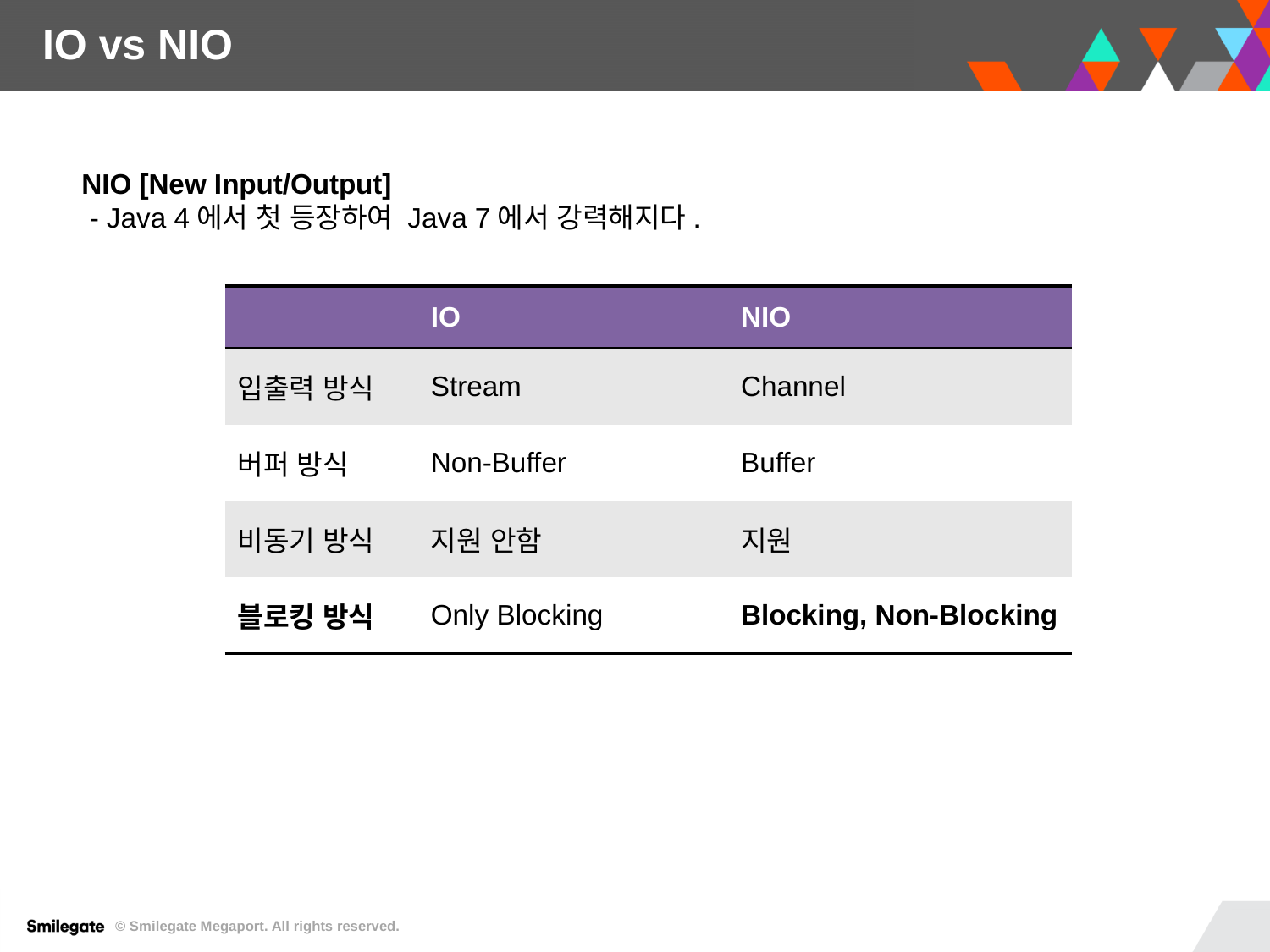

IO vs NIO
NIO [New Input/Output]
 - Java 4에서 첫 등장하여 Java 7에서 강력해지다.
|  | IO | NIO |
| --- | --- | --- |
| 입출력 방식 | Stream | Channel |
| 버퍼 방식 | Non-Buffer | Buffer |
| 비동기 방식 | 지원 안함 | 지원 |
| 블로킹 방식 | Only Blocking | Blocking, Non-Blocking |